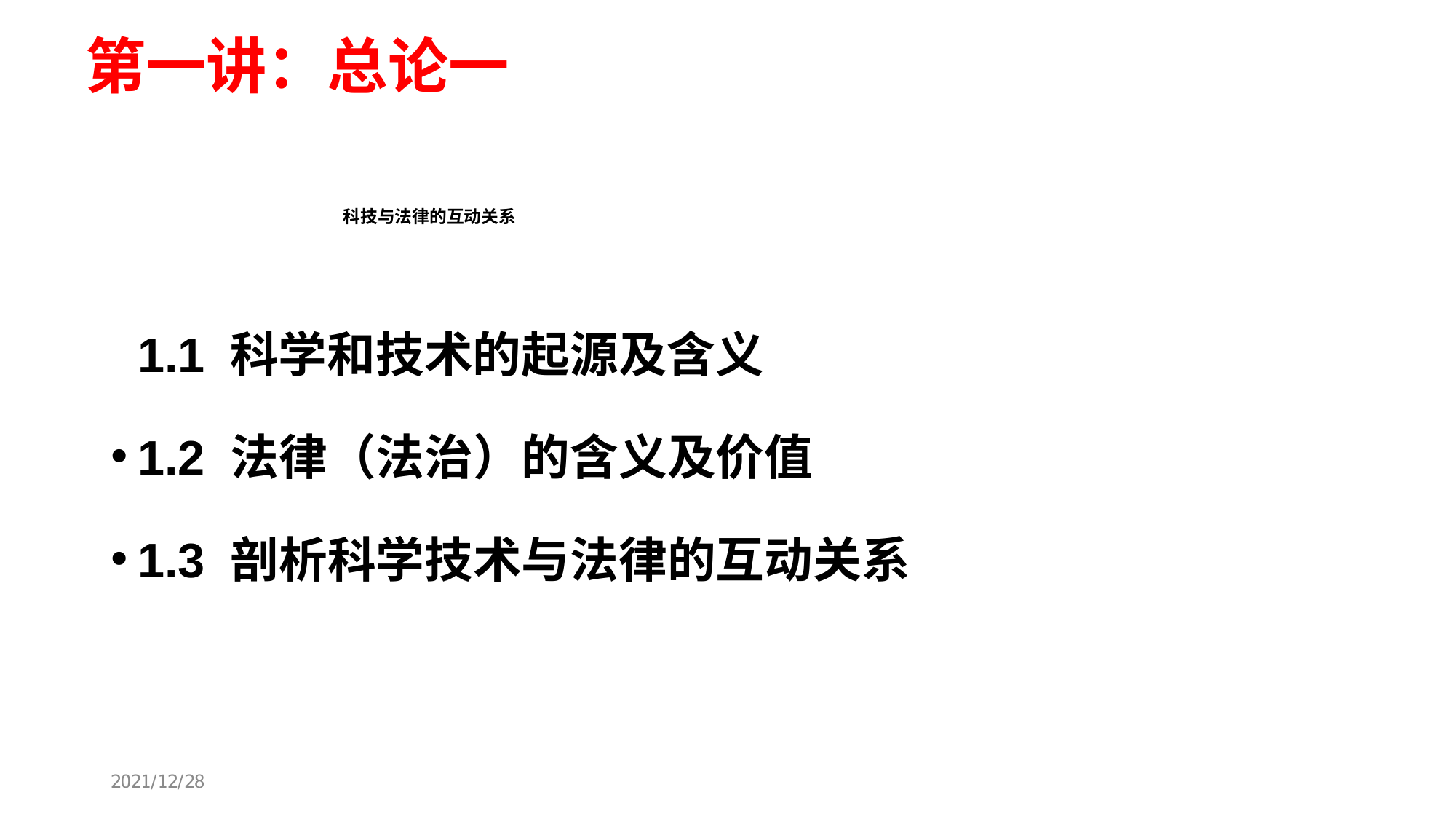

第一讲：总论一
科技与法律的互动关系
  1.1 科学和技术的起源及含义
1.2 法律（法治）的含义及价值
1.3 剖析科学技术与法律的互动关系
2021/12/28